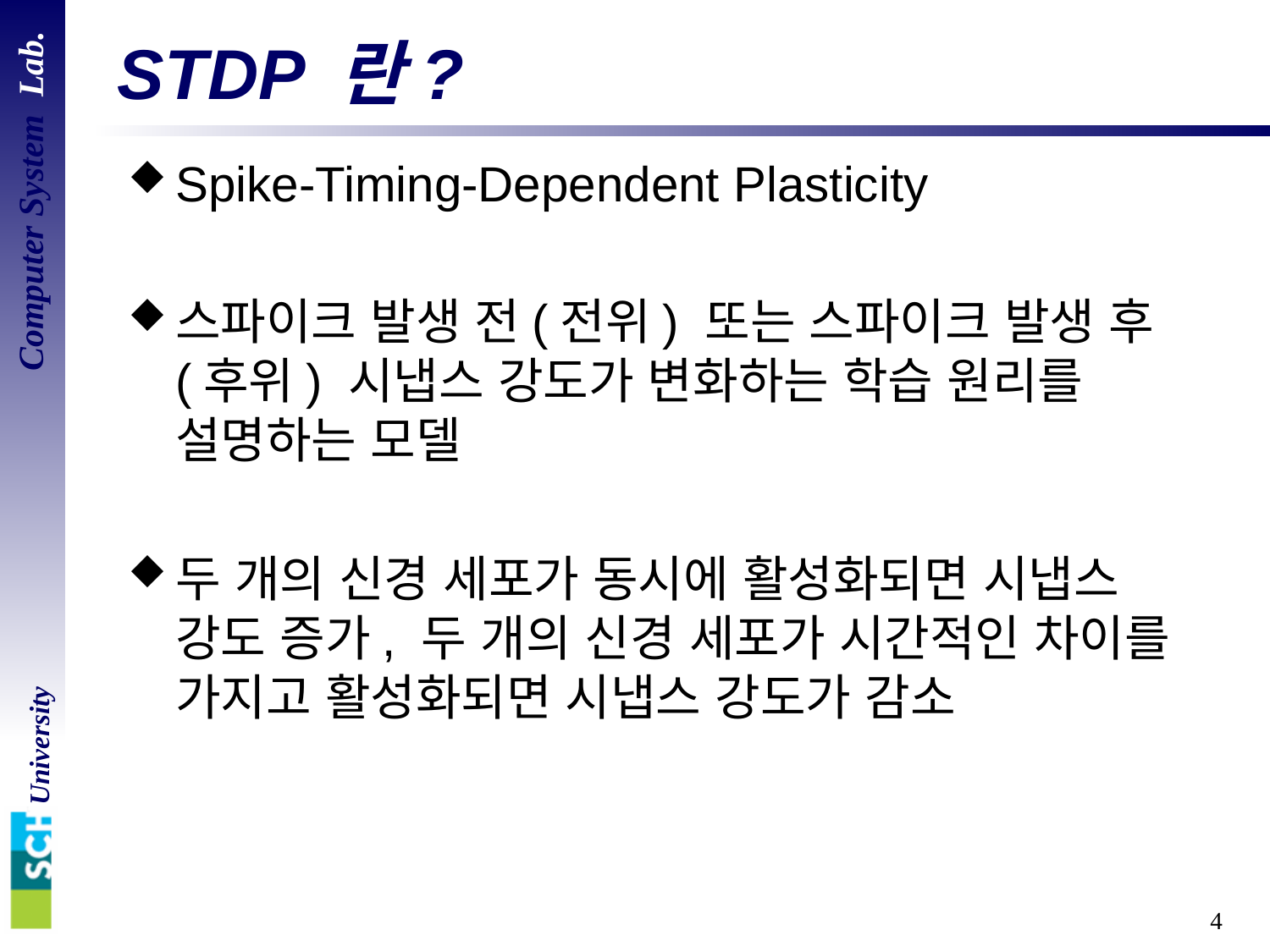

# STDP 란?
Spike-Timing-Dependent Plasticity

스파이크 발생 전(전위) 또는 스파이크 발생 후(후위) 시냅스 강도가 변화하는 학습 원리를 설명하는 모델

두 개의 신경 세포가 동시에 활성화되면 시냅스 강도 증가, 두 개의 신경 세포가 시간적인 차이를 가지고 활성화되면 시냅스 강도가 감소